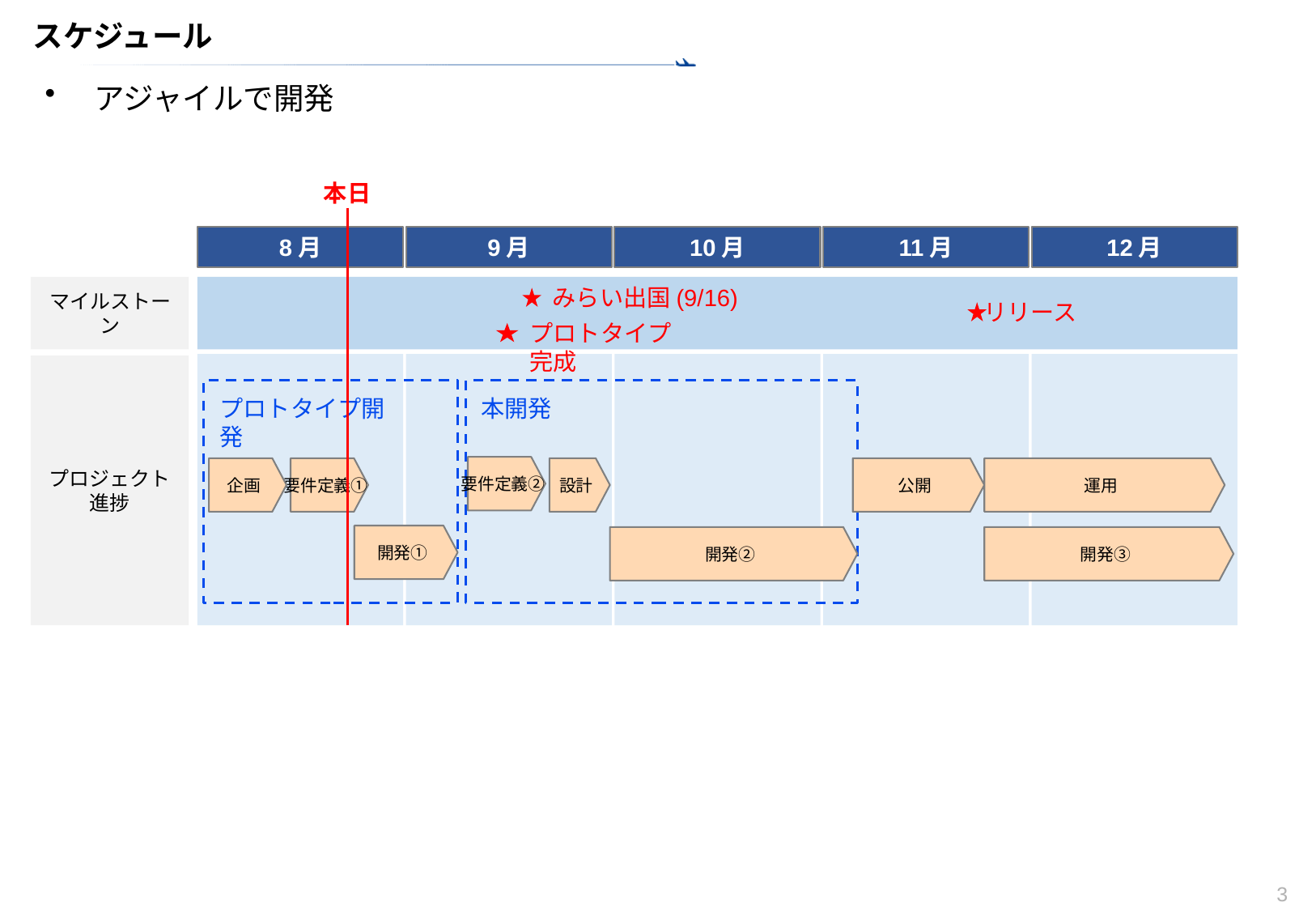

スケジュール
アジャイルで開発
本日
8月
9月
10月
11月
12月
マイルストーン

みらい出国(9/16)

リリース

プロトタイプ完成

プロジェクト
進捗

本開発
プロトタイプ開発
要件定義②
設計
公開
運用
企画
要件定義①
開発①
開発②
開発③
3